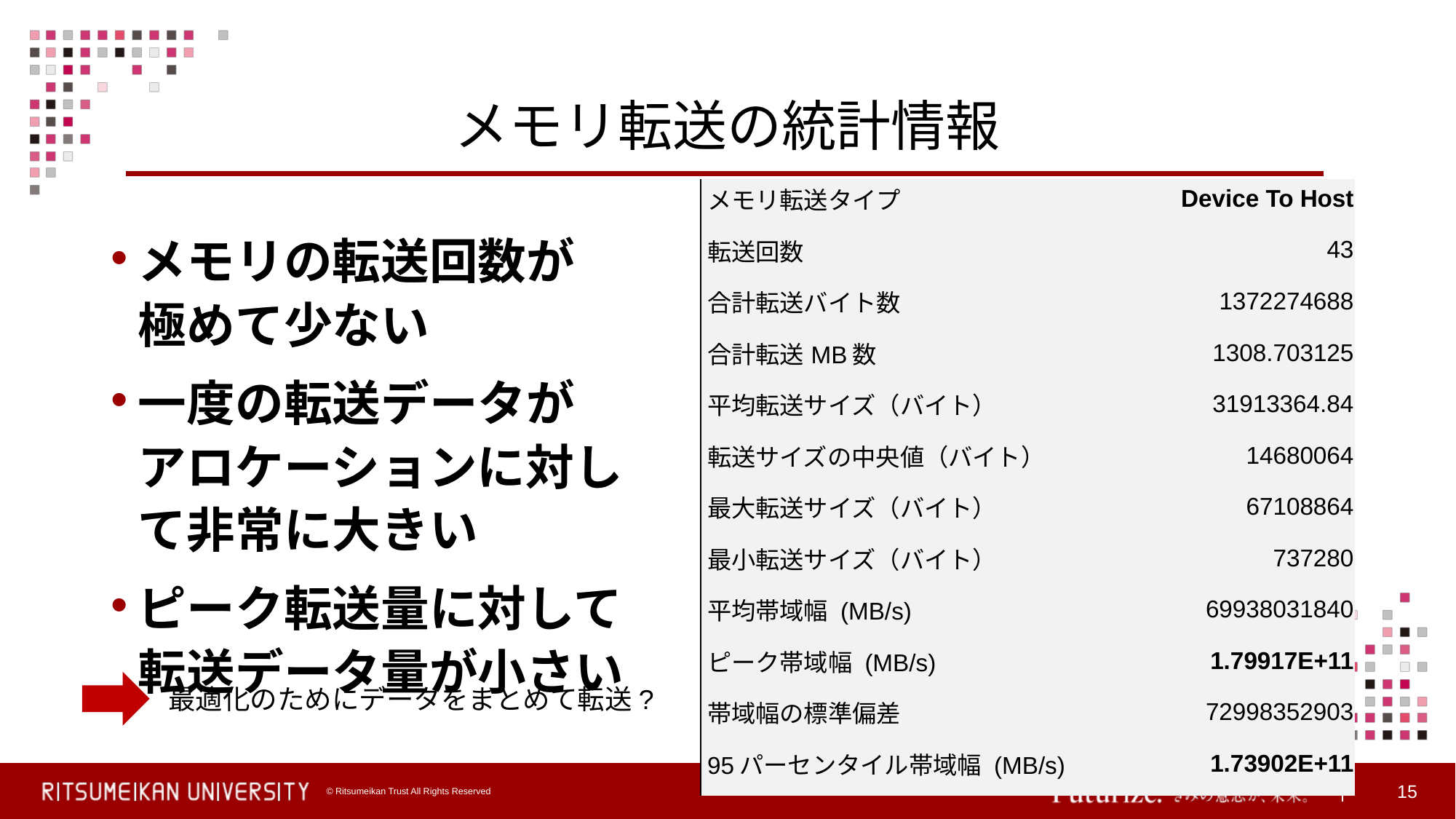

# メモリ転送の統計情報
| メモリ転送タイプ | Device To Host |
| --- | --- |
| 転送回数 | 43 |
| 合計転送バイト数 | 1372274688 |
| 合計転送MB数 | 1308.703125 |
| 平均転送サイズ（バイト） | 31913364.84 |
| 転送サイズの中央値（バイト） | 14680064 |
| 最大転送サイズ（バイト） | 67108864 |
| 最小転送サイズ（バイト） | 737280 |
| 平均帯域幅 (MB/s) | 69938031840 |
| ピーク帯域幅 (MB/s) | 1.79917E+11 |
| 帯域幅の標準偏差 | 72998352903 |
| 95パーセンタイル帯域幅 (MB/s) | 1.73902E+11 |
メモリの転送回数が
極めて少ない
一度の転送データが
アロケーションに対して非常に大きい
ピーク転送量に対して
転送データ量が小さい

最適化のためにデータをまとめて転送?